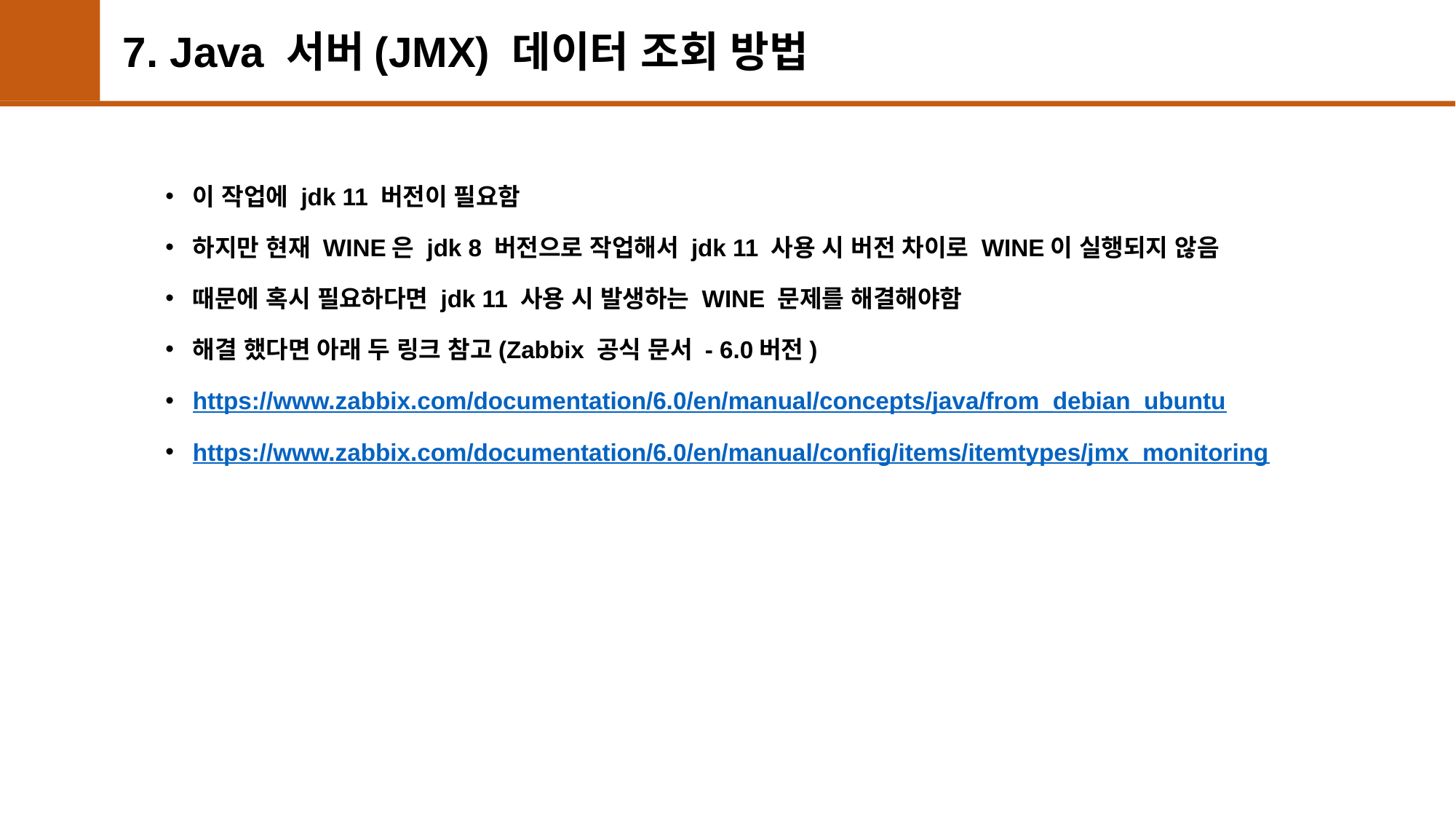

# 7. Java 서버(JMX) 데이터 조회 방법

이 작업에 jdk 11 버전이 필요함
하지만 현재 WINE은 jdk 8 버전으로 작업해서 jdk 11 사용 시 버전 차이로 WINE이 실행되지 않음
때문에 혹시 필요하다면 jdk 11 사용 시 발생하는 WINE 문제를 해결해야함
해결 했다면 아래 두 링크 참고(Zabbix 공식 문서 - 6.0버전)
https://www.zabbix.com/documentation/6.0/en/manual/concepts/java/from_debian_ubuntu
https://www.zabbix.com/documentation/6.0/en/manual/config/items/itemtypes/jmx_monitoring